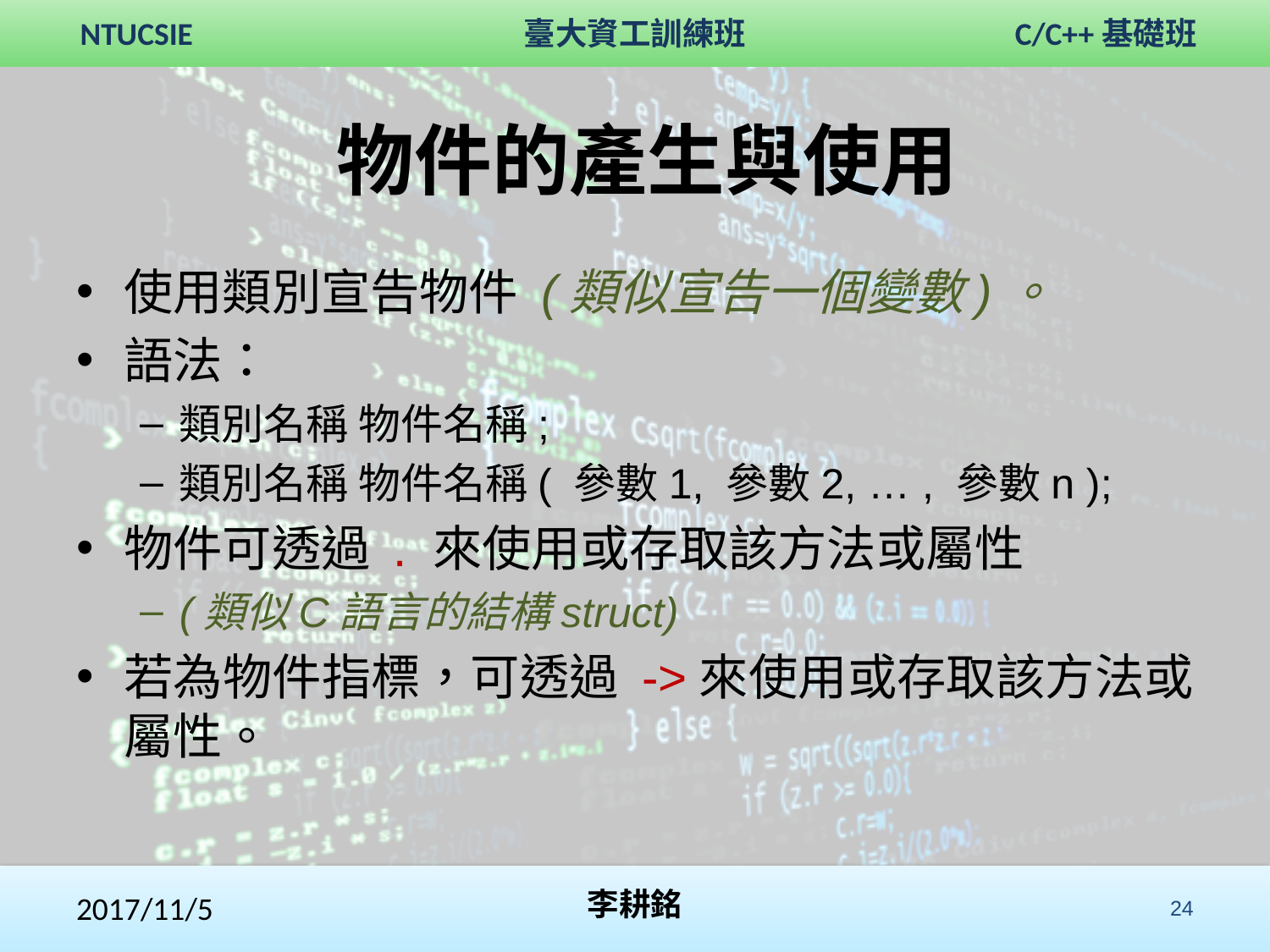

# 物件的產生與使用
使用類別宣告物件 (類似宣告一個變數)。
語法：
類別名稱 物件名稱;
類別名稱 物件名稱( 參數1, 參數2, … , 參數n );
物件可透過 . 來使用或存取該方法或屬性
(類似C語言的結構struct)
若為物件指標，可透過 ->來使用或存取該方法或屬性。
2017/11/5
李耕銘
 24